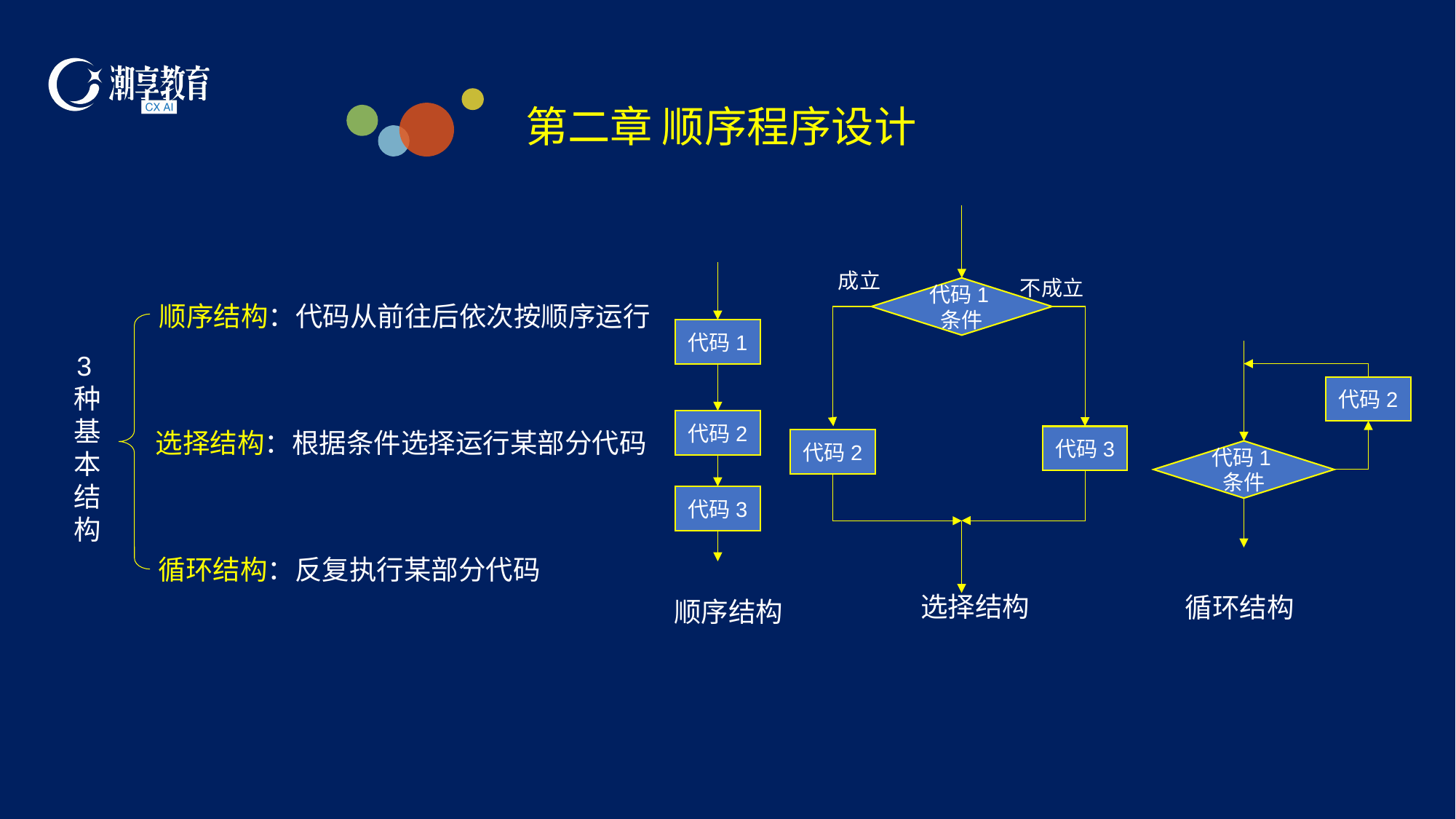

第二章 顺序程序设计

成立
不成立
代码1条件
顺序结构：代码从前往后依次按顺序运行

代码1
3种基本结构
代码2
代码2
选择结构：根据条件选择运行某部分代码
代码3
代码2
代码1条件
代码3
循环结构：反复执行某部分代码
选择结构
循环结构
顺序结构